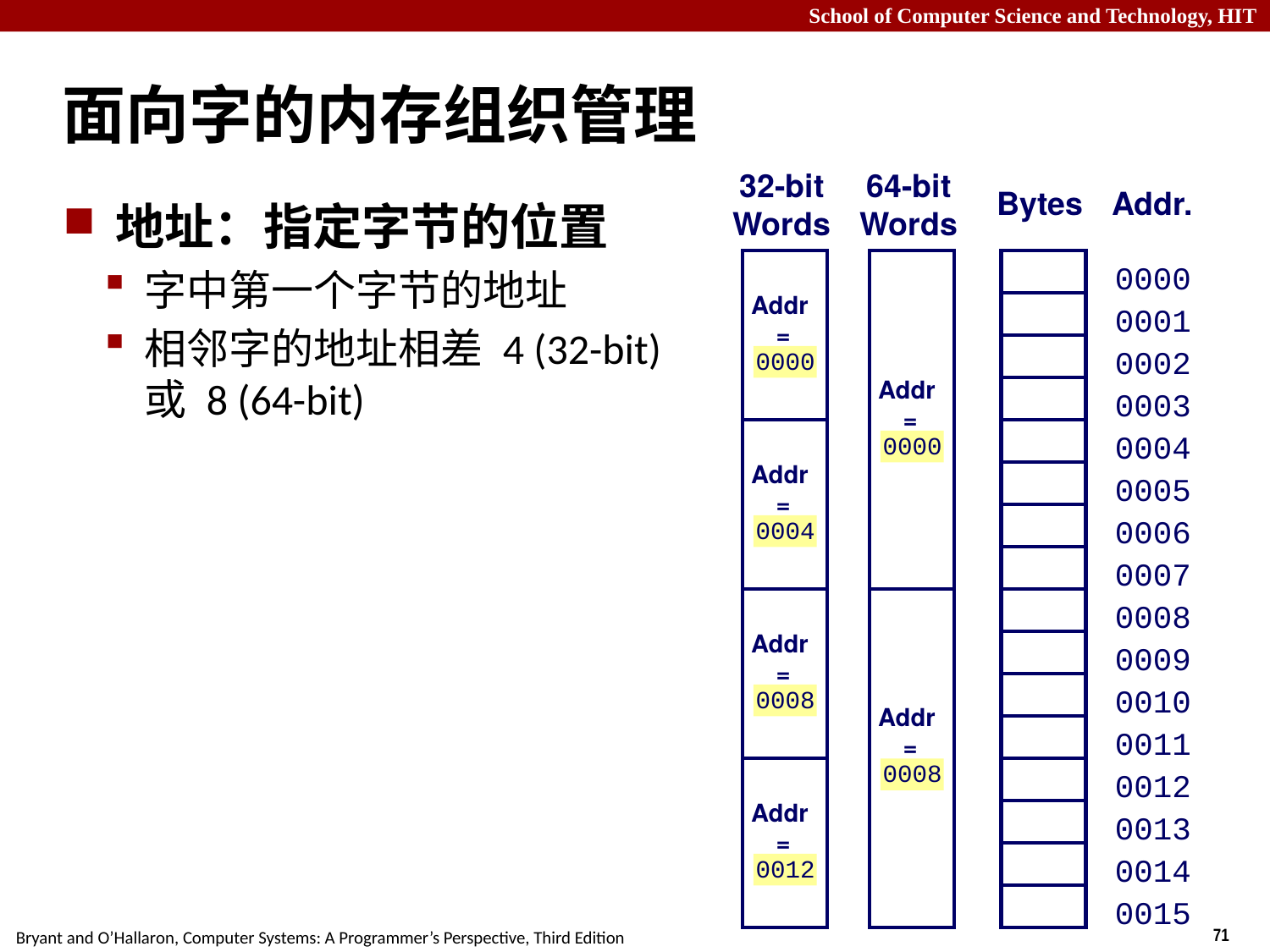

# 面向字的内存组织管理
32-bit
Words
64-bit
Words
Bytes
Addr.

0000
Addr
=
??

0001

0002
0000

0004

0008

0012

Addr
=
??

0003

0004
0000

0008

Addr
=
??

0005

0006

0007

0008
Addr
=
??

0009

0010
Addr
=
??

0011

0012
Addr
=
??

0013

0014

0015
地址：指定字节的位置
字中第一个字节的地址
相邻字的地址相差 4 (32-bit) 或 8 (64-bit)